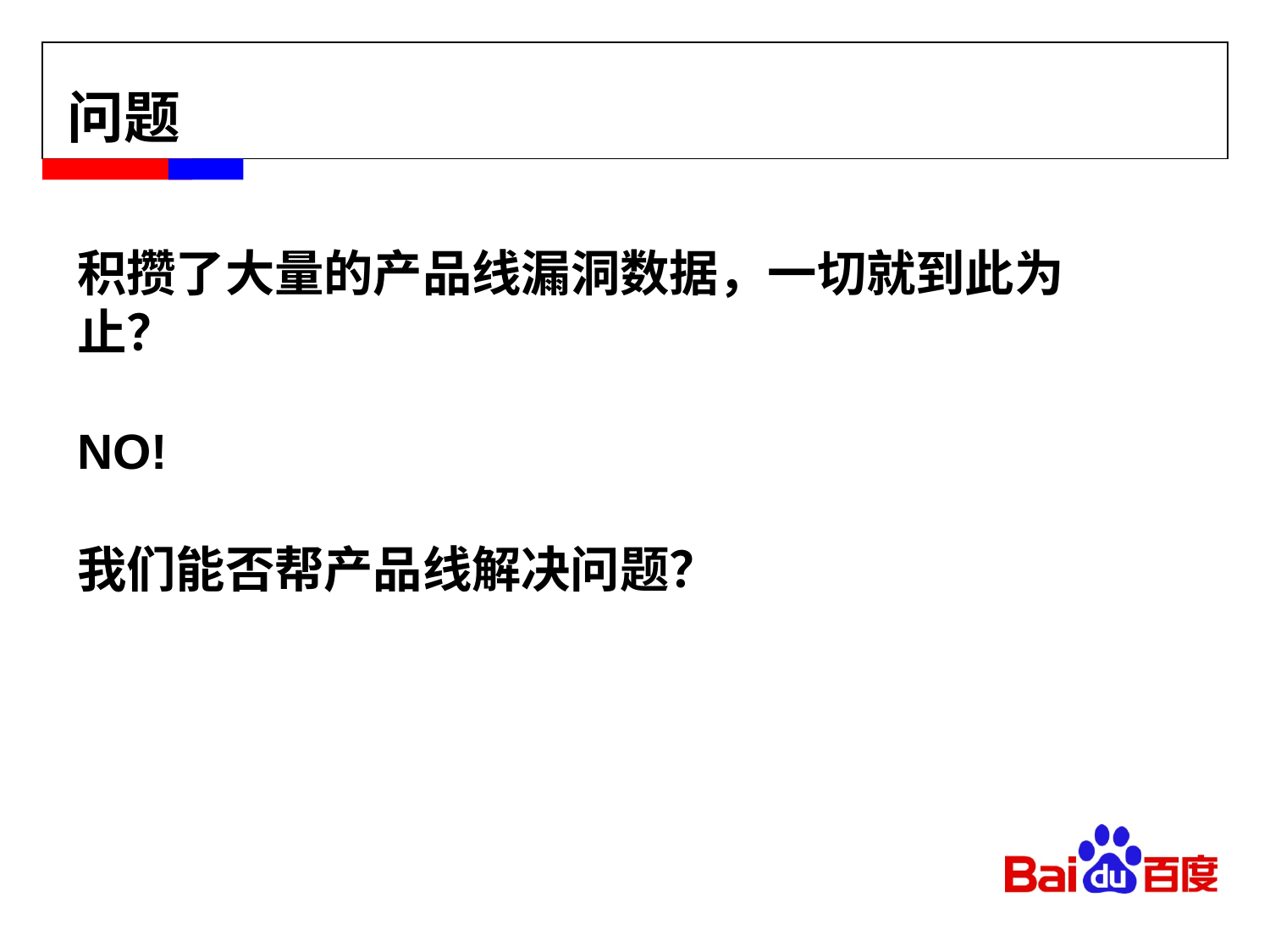

问题

### Chart

| Category |
|---|
积攒了大量的产品线漏洞数据，一切就到此为止？

NO!

我们能否帮产品线解决问题？